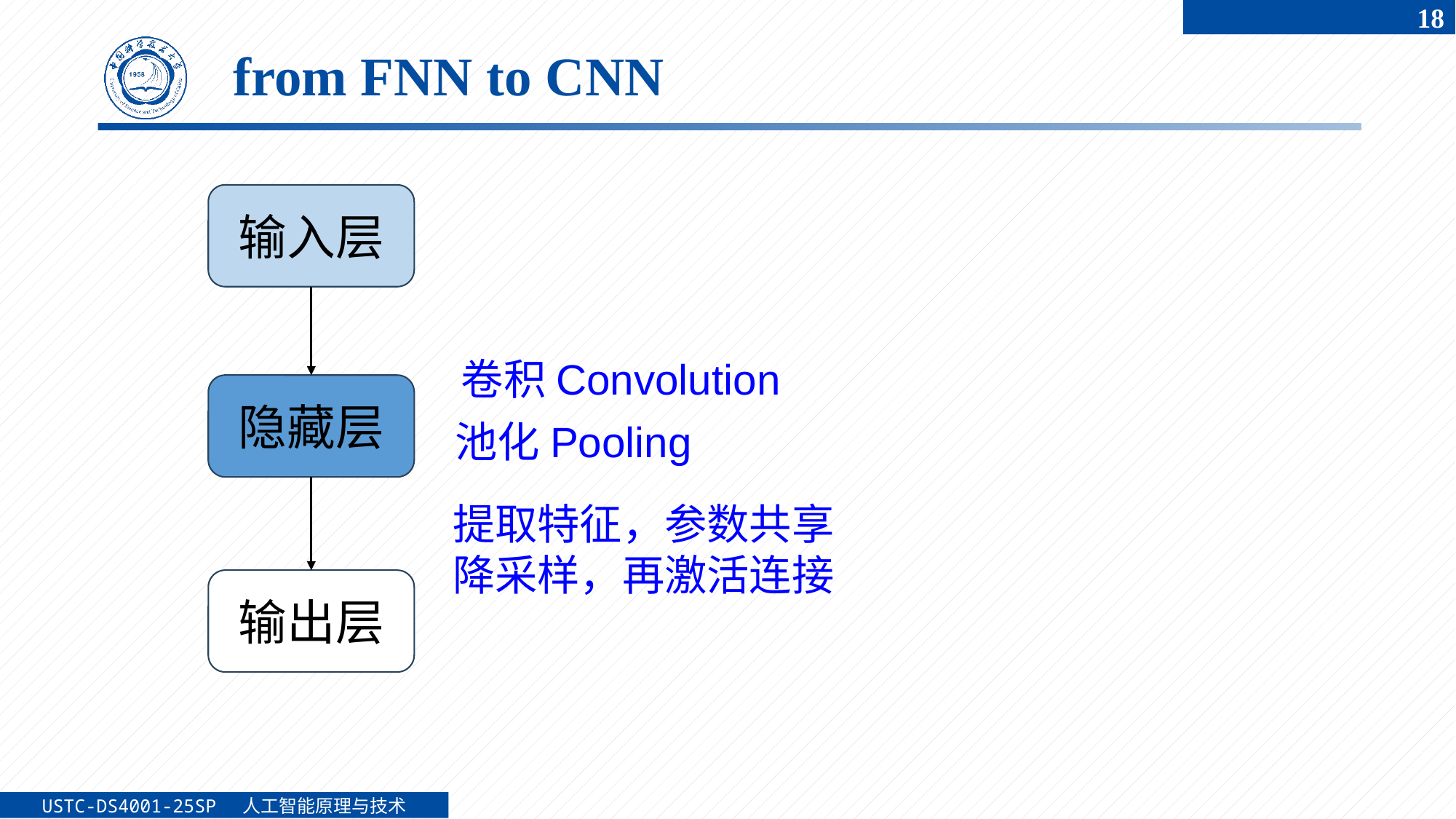

# from FNN to CNN
输入层
卷积Convolution
隐藏层
池化Pooling
提取特征，参数共享
降采样，再激活连接
输出层
USTC-DS4001-25SP  人工智能原理与技术